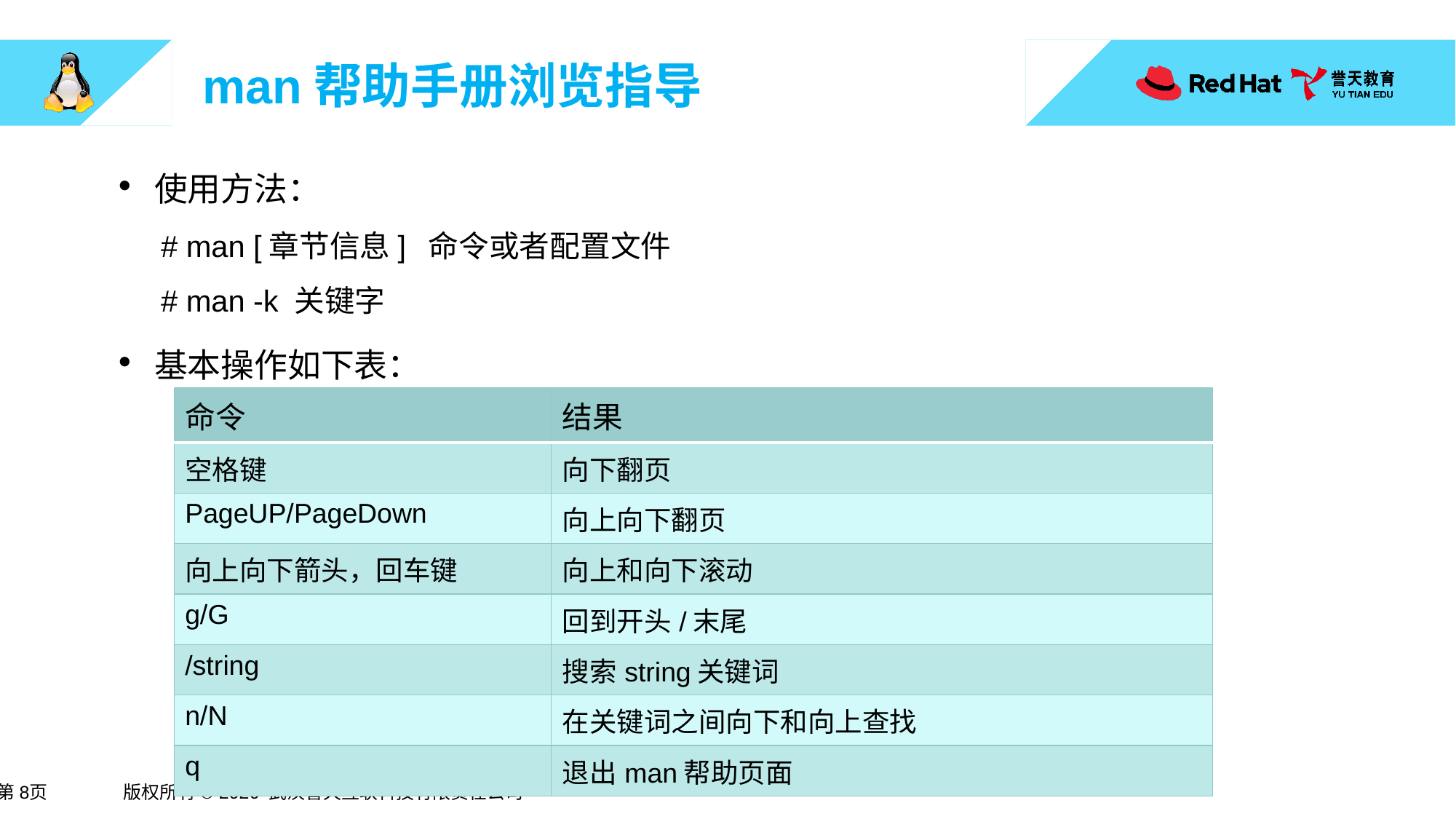

# man帮助手册浏览指导
使用方法：
# man [章节信息] 命令或者配置文件
# man -k 关键字
基本操作如下表：

| 命令 | 结果 |
| --- | --- |
| 空格键 | 向下翻页 |
| PageUP/PageDown | 向上向下翻页 |
| 向上向下箭头，回车键 | 向上和向下滚动 |
| g/G | 回到开头/末尾 |
| /string | 搜索string关键词 |
| n/N | 在关键词之间向下和向上查找 |
| q | 退出man帮助页面 |
8